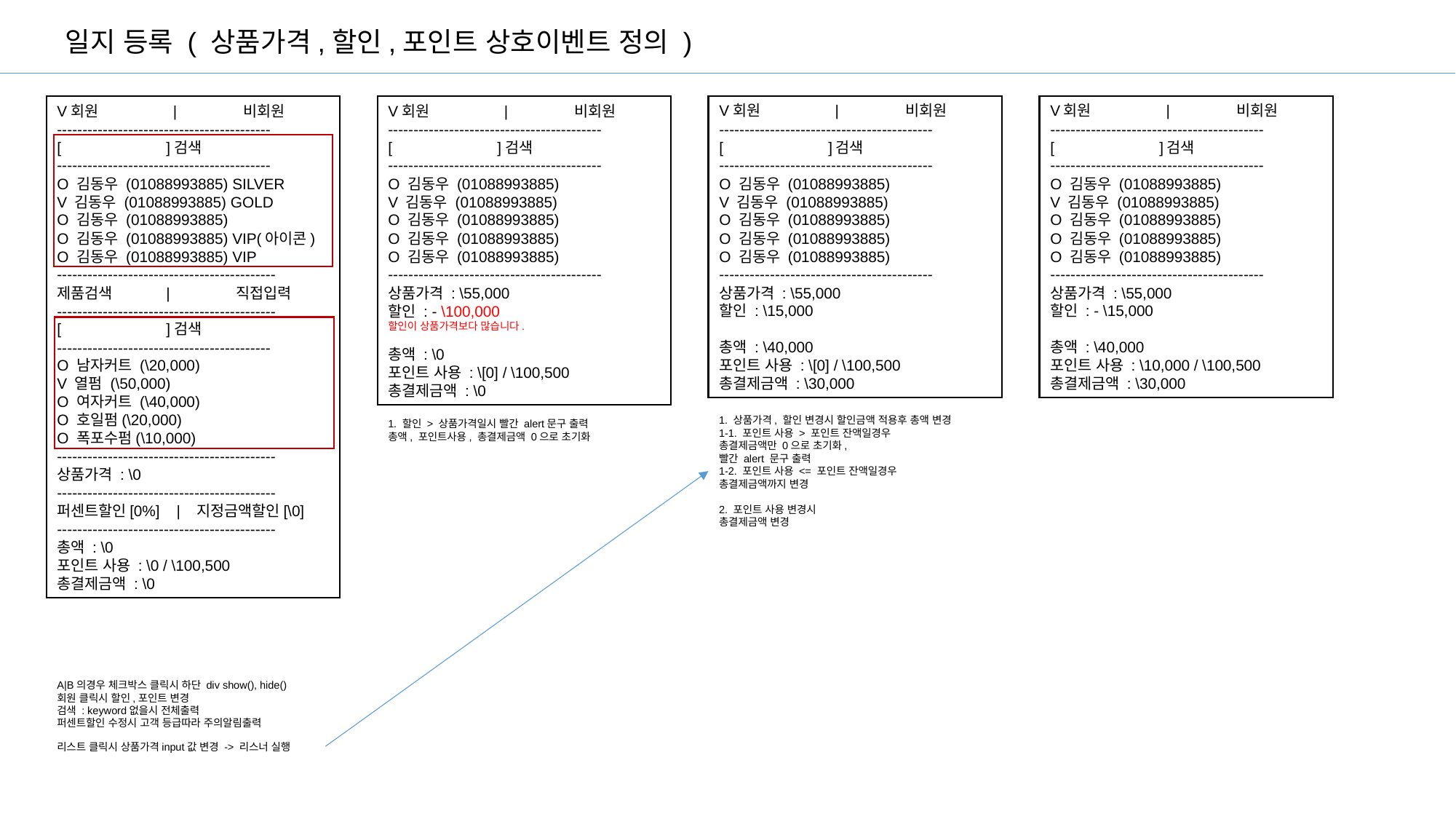

일지 등록 ( 상품가격,할인,포인트 상호이벤트 정의 )
V회원                 |               비회원
------------------------------------------
[	]검색
------------------------------------------
O 김동우 (01088993885) SILVER
V 김동우 (01088993885) GOLD
O 김동우 (01088993885)
O 김동우 (01088993885) VIP(아이콘)
O 김동우 (01088993885) VIP
-------------------------------------------
제품검색            |               직접입력
-------------------------------------------
[	]검색
------------------------------------------
O 남자커트 (\20,000)
V 열펌 (\50,000)
O 여자커트 (\40,000)
O 호일펌(\20,000)
O 폭포수펌(\10,000)
-------------------------------------------
상품가격 : \0
-------------------------------------------
퍼센트할인[0%]    |   지정금액할인[\0]
-------------------------------------------
총액 : \0
포인트 사용 : \0 / \100,500
총결제금액 : \0
V회원                 |               비회원
------------------------------------------
[	]검색
------------------------------------------
O 김동우 (01088993885)
V 김동우 (01088993885)
O 김동우 (01088993885)
O 김동우 (01088993885)
O 김동우 (01088993885)
------------------------------------------
상품가격 : \55,000
할인 : - \15,000

총액 : \40,000
포인트 사용 : \10,000 / \100,500
총결제금액 : \30,000
V회원                 |               비회원
------------------------------------------
[	]검색
------------------------------------------
O 김동우 (01088993885)
V 김동우 (01088993885)
O 김동우 (01088993885)
O 김동우 (01088993885)
O 김동우 (01088993885)
------------------------------------------
상품가격 : \55,000
할인 : - \100,000
할인이 상품가격보다 많습니다.

총액 : \0
포인트 사용 : \[0] / \100,500
총결제금액 : \0
V회원                 |               비회원
------------------------------------------
[	]검색
------------------------------------------
O 김동우 (01088993885)
V 김동우 (01088993885)
O 김동우 (01088993885)
O 김동우 (01088993885)
O 김동우 (01088993885)
------------------------------------------
상품가격 : \55,000
할인 : \15,000

총액 : \40,000
포인트 사용 : \[0] / \100,500
총결제금액 : \30,000

1. 상품가격, 할인 변경시 할인금액 적용후 총액 변경
1-1. 포인트 사용 > 포인트 잔액일경우
총결제금액만 0으로 초기화,
빨간 alert 문구 출력
1-2. 포인트 사용 <= 포인트 잔액일경우
총결제금액까지 변경

2. 포인트 사용 변경시
총결제금액 변경
1. 할인 > 상품가격일시 빨간 alert문구 출력
총액, 포인트사용, 총결제금액 0으로 초기화
A|B의경우 체크박스 클릭시 하단 div show(), hide()
회원 클릭시 할인,포인트 변경
검색 : keyword없을시 전체출력
퍼센트할인 수정시 고객 등급따라 주의알림출력

리스트 클릭시 상품가격input값 변경 -> 리스너 실행